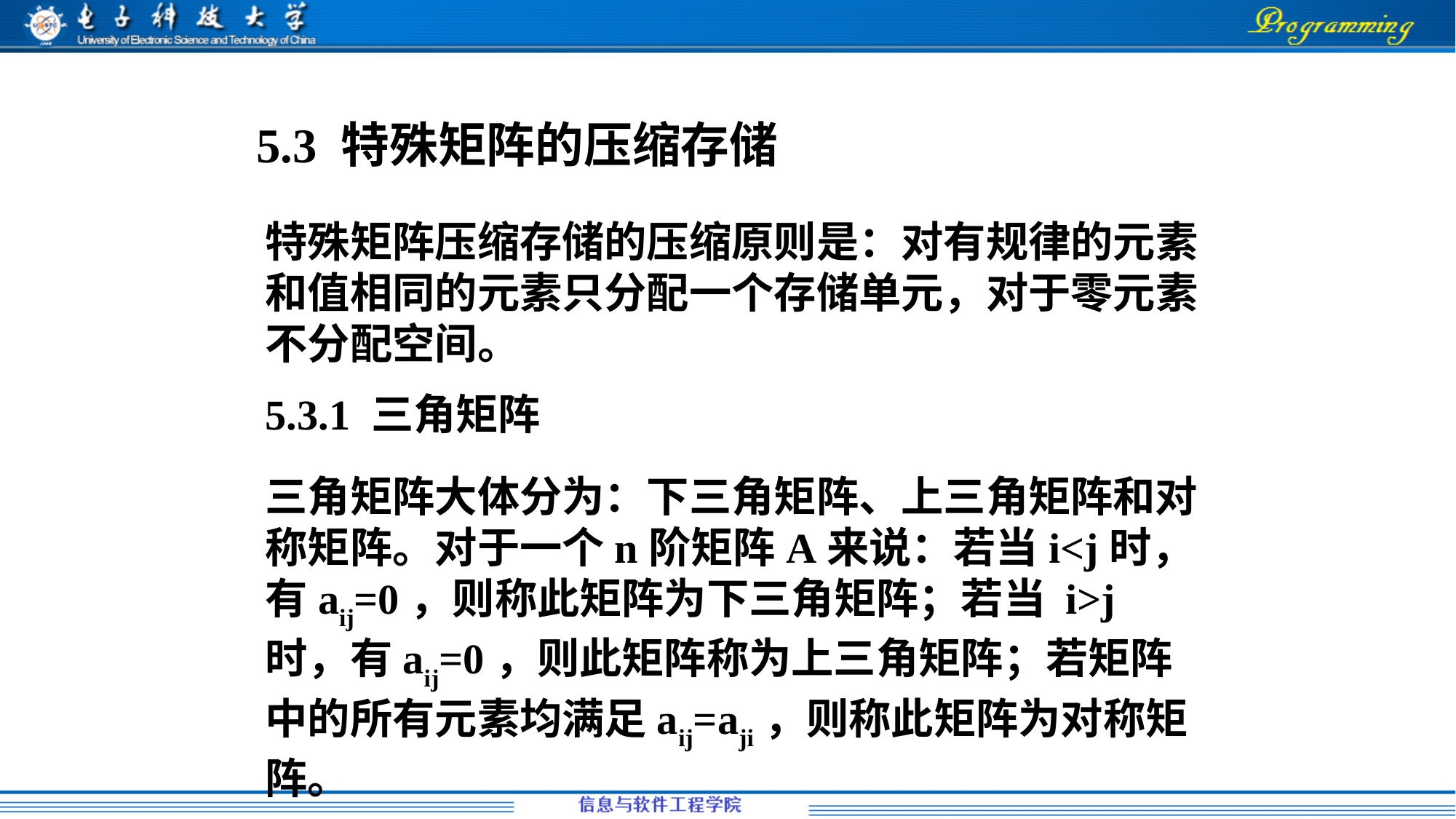

5.3 特殊矩阵的压缩存储
特殊矩阵压缩存储的压缩原则是：对有规律的元素和值相同的元素只分配一个存储单元，对于零元素不分配空间。
5.3.1 三角矩阵
三角矩阵大体分为：下三角矩阵、上三角矩阵和对称矩阵。对于一个n阶矩阵A来说：若当i<j时，有aij=0，则称此矩阵为下三角矩阵；若当 i>j时，有aij=0，则此矩阵称为上三角矩阵；若矩阵中的所有元素均满足aij=aji，则称此矩阵为对称矩阵。